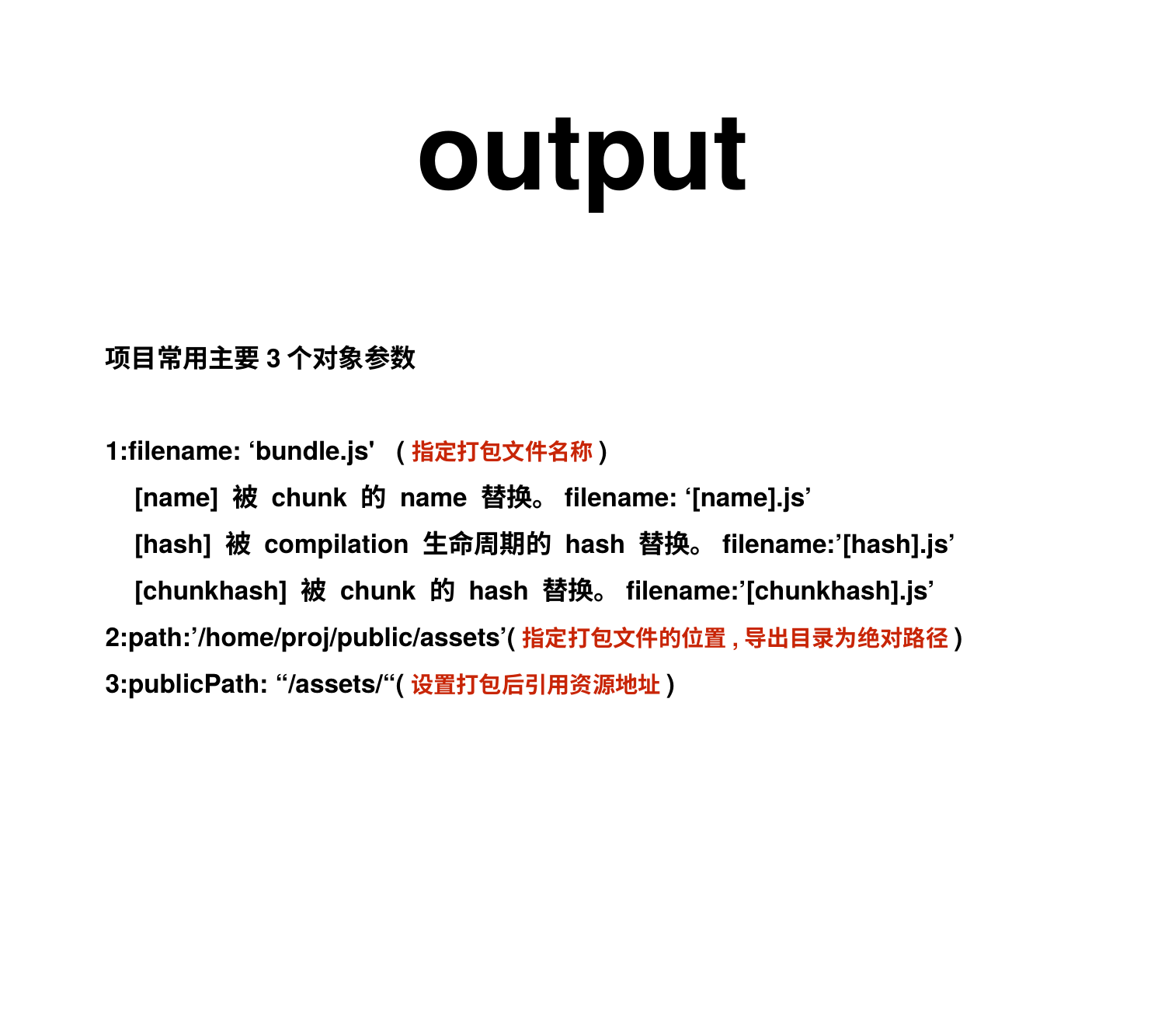

# output
项目常用主要3个对象参数

1:filename: ‘bundle.js'   (指定打包文件名称)
[name] 被 chunk 的 name 替换。filename: ‘[name].js’
[hash] 被 compilation 生命周期的 hash 替换。filename:’[hash].js’
[chunkhash] 被 chunk 的 hash 替换。filename:’[chunkhash].js’
2:path:’/home/proj/public/assets’(指定打包文件的位置,导出目录为绝对路径)
3:publicPath: “/assets/“(设置打包后引用资源地址)